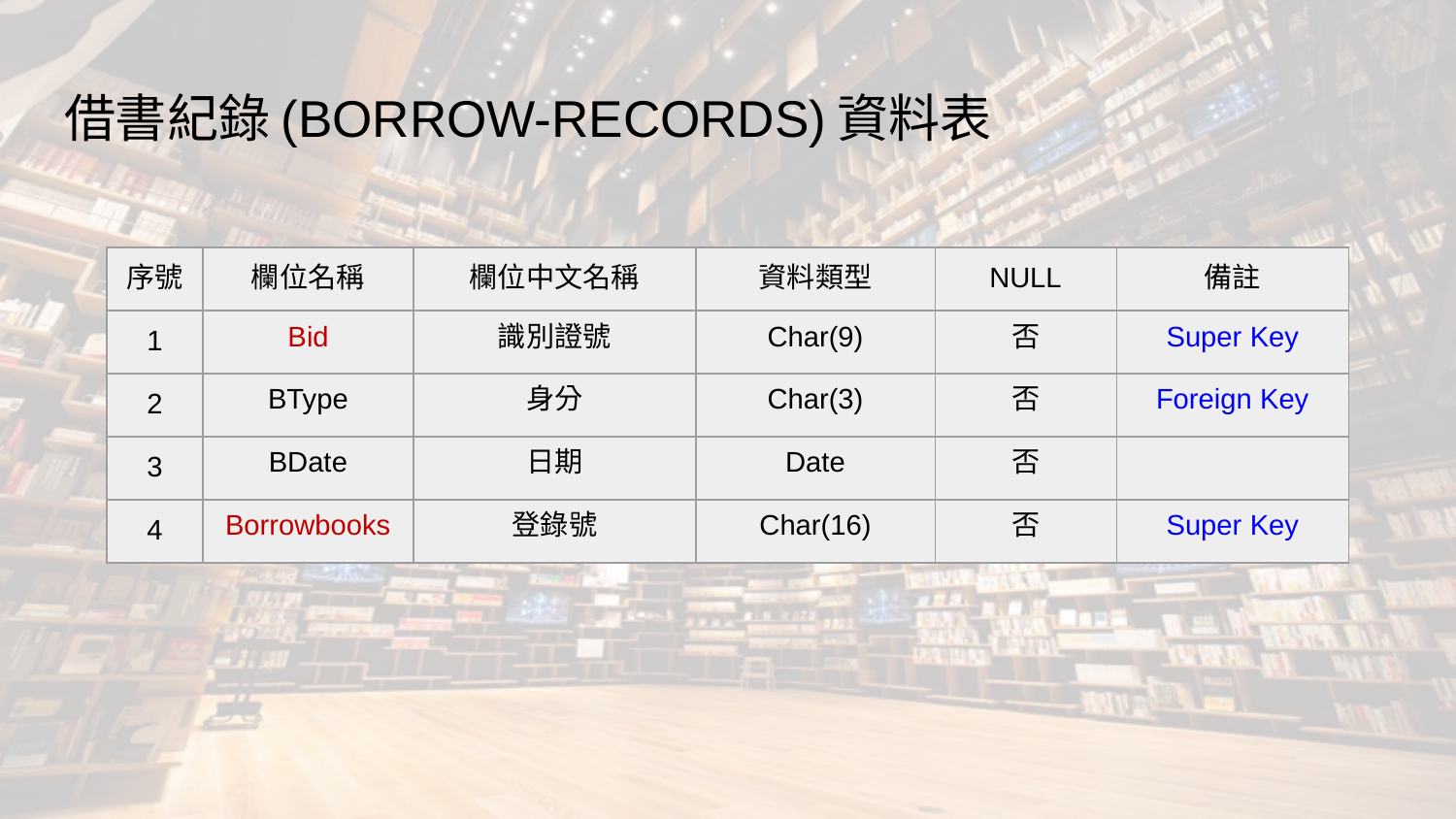

# 借書紀錄(BORROW-RECORDS)資料表
| 序號 | 欄位名稱 | 欄位中文名稱 | 資料類型 | NULL | 備註 |
| --- | --- | --- | --- | --- | --- |
| 1 | Bid | 識別證號 | Char(9) | 否 | Super Key |
| 2 | BType | 身分 | Char(3) | 否 | Foreign Key |
| 3 | BDate | 日期 | Date | 否 |  |
| 4 | Borrowbooks | 登錄號 | Char(16) | 否 | Super Key |